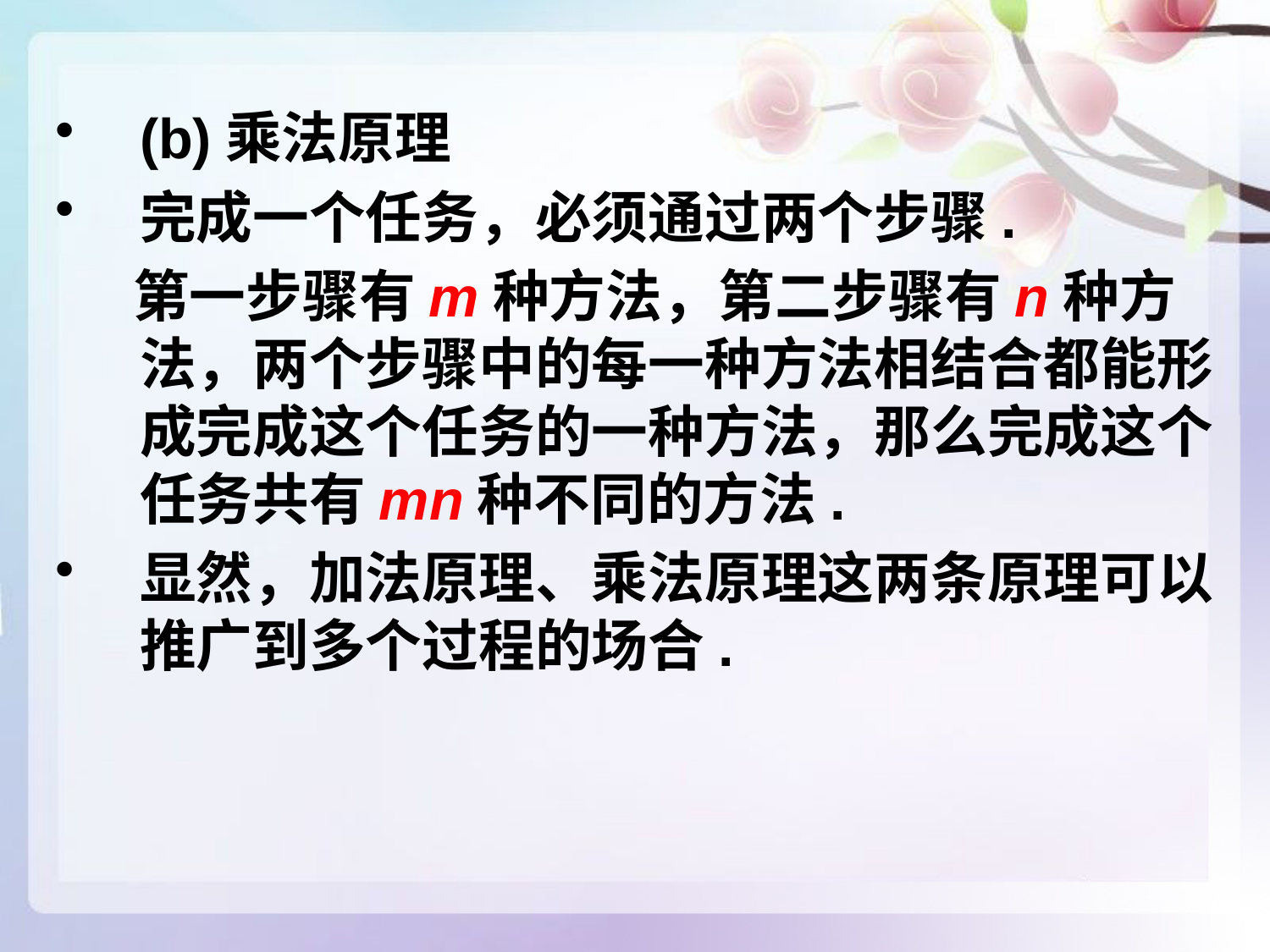

(b)乘法原理
完成一个任务，必须通过两个步骤.
     第一步骤有m种方法，第二步骤有n种方法，两个步骤中的每一种方法相结合都能形成完成这个任务的一种方法，那么完成这个任务共有mn种不同的方法.
显然，加法原理、乘法原理这两条原理可以推广到多个过程的场合.